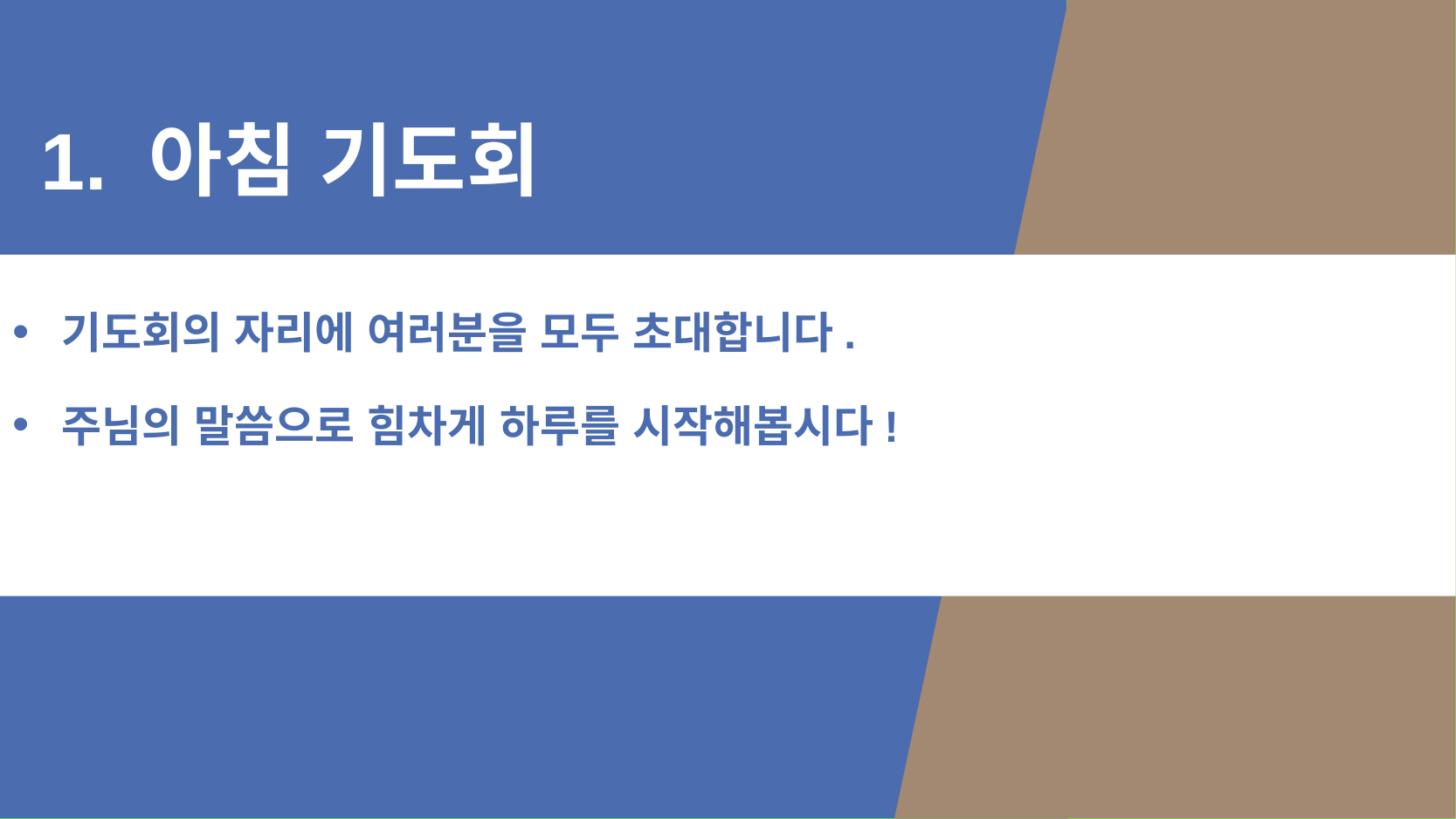

1. 아침 기도회

기도회의 자리에 여러분을 모두 초대합니다.
주님의 말씀으로 힘차게 하루를 시작해봅시다!